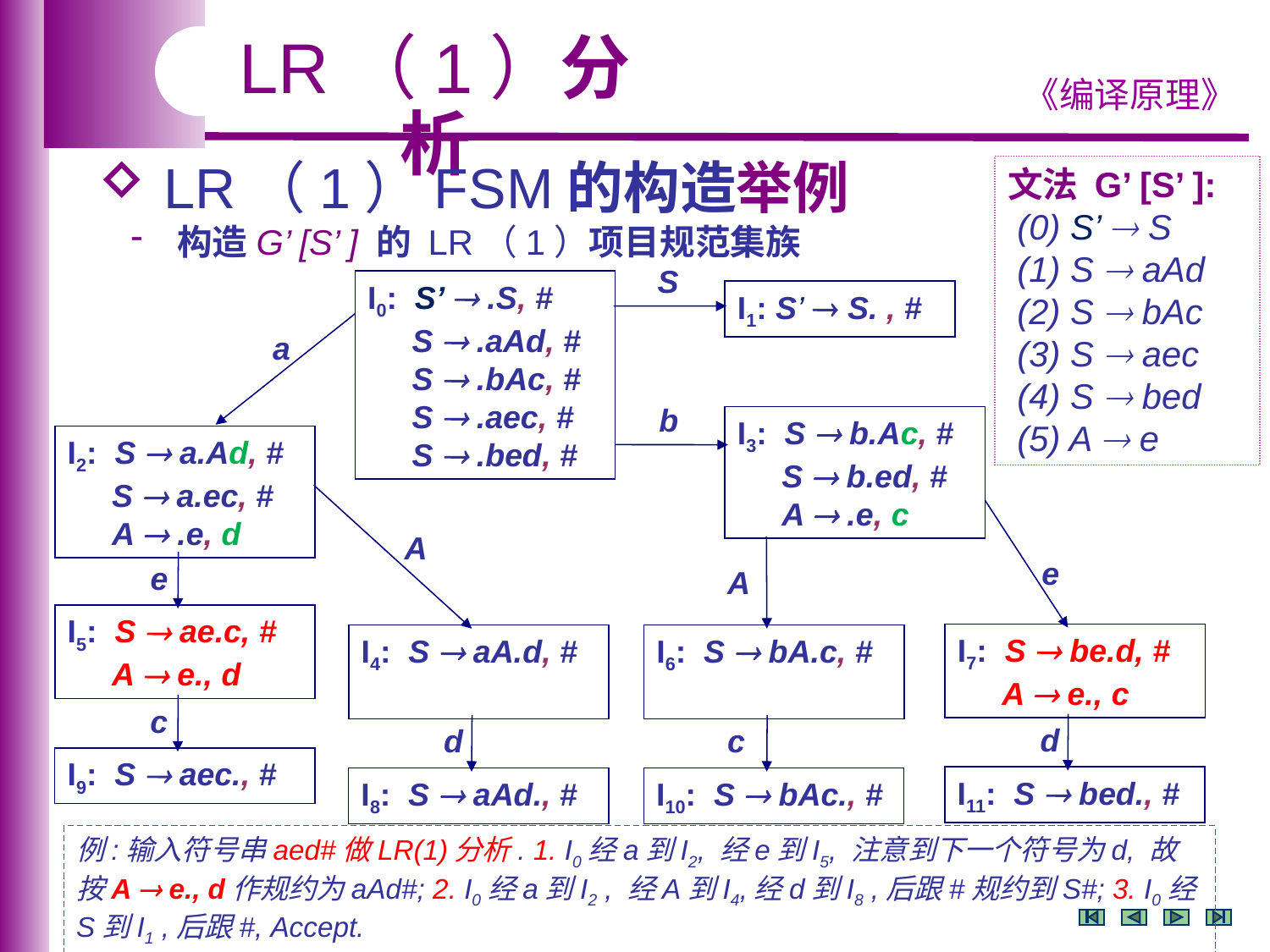

LR（1）分析
 LR（1）FSM的构造举例
 构造G’ [S’ ] 的 LR（1）项目规范集族
文法 G’ [S’ ]:
 (0) S’ → S
 (1) S → aAd
 (2) S → bAc
 (3) S → aec
 (4) S → bed
 (5) A → e
S
I0:  S’ → .S, #
     S → .aAd, #
     S → .bAc, #
     S → .aec, #
     S → .bed, #
I1: S’ → S. , #

a
b
I3:  S → b.Ac, #
     S → b.ed, #
     A → .e, c
I2:  S → a.Ad, #
     S → a.ec, #
     A → .e, d

A

e
e

A
I5:  S → ae.c, #
     A → e., d
I7:  S → be.d, #
     A → e., c
I4:  S → aA.d, #

I6:  S → bA.c, #

c

d

d

c

I9:  S → aec., #
I11:  S → bed., #
I8:  S → aAd., #
I10:  S → bAc., #
例:输入符号串aed#做LR(1)分析. 1. I0经a到I2, 经e到I5, 注意到下一个符号为d, 故按A → e., d作规约为aAd#; 2. I0经a到I2 , 经A到I4,经d到I8 ,后跟#规约到S#; 3. I0经S到I1 ,后跟#, Accept.